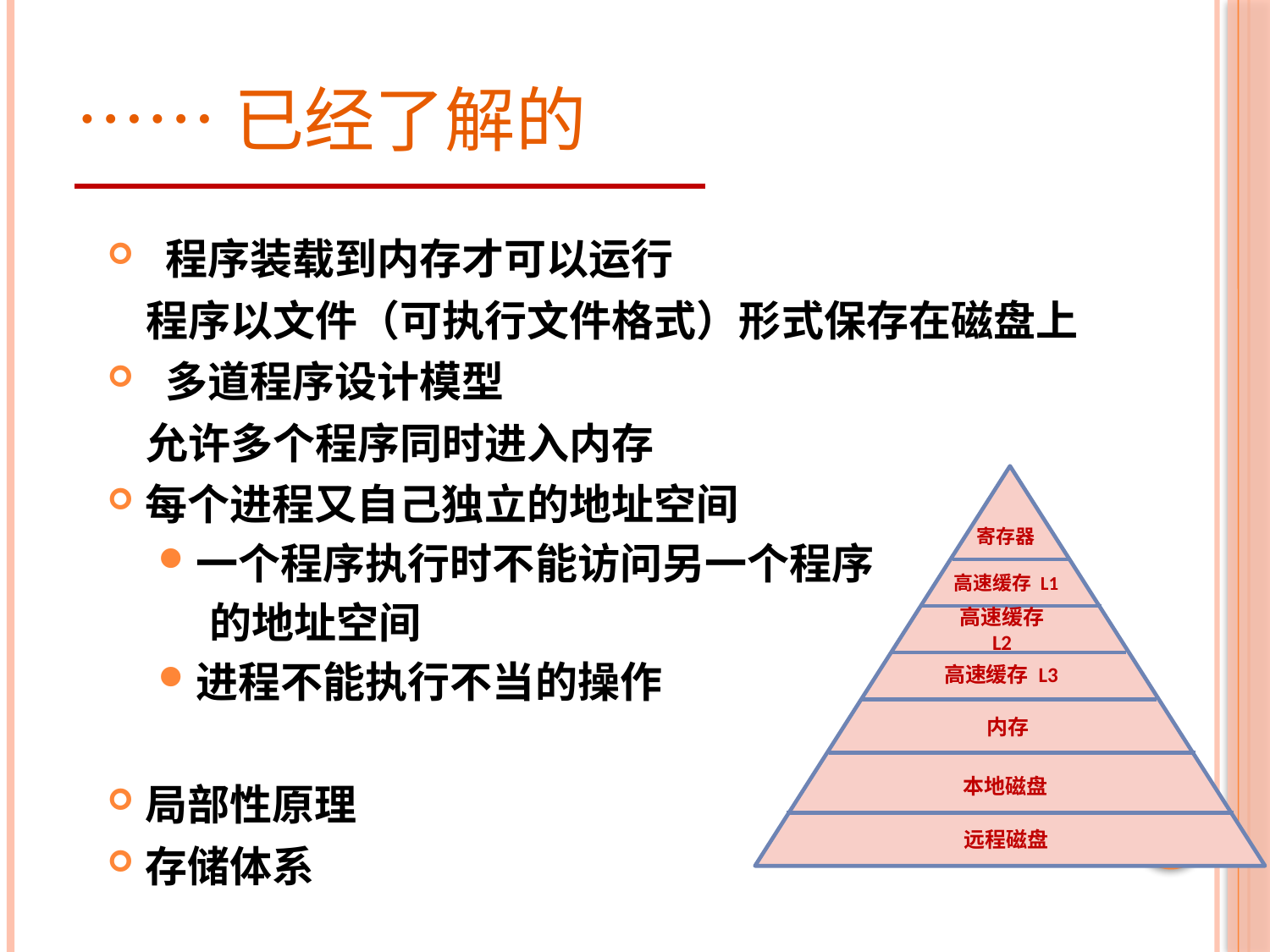

# ……已经了解的
 程序装载到内存才可以运行
   程序以文件（可执行文件格式）形式保存在磁盘上
 多道程序设计模型
   允许多个程序同时进入内存
每个进程又自己独立的地址空间
一个程序执行时不能访问另一个程序
   的地址空间
进程不能执行不当的操作

局部性原理
存储体系

寄存器
高速缓存 L1
高速缓存 L2
高速缓存 L3
内存
本地磁盘
远程磁盘